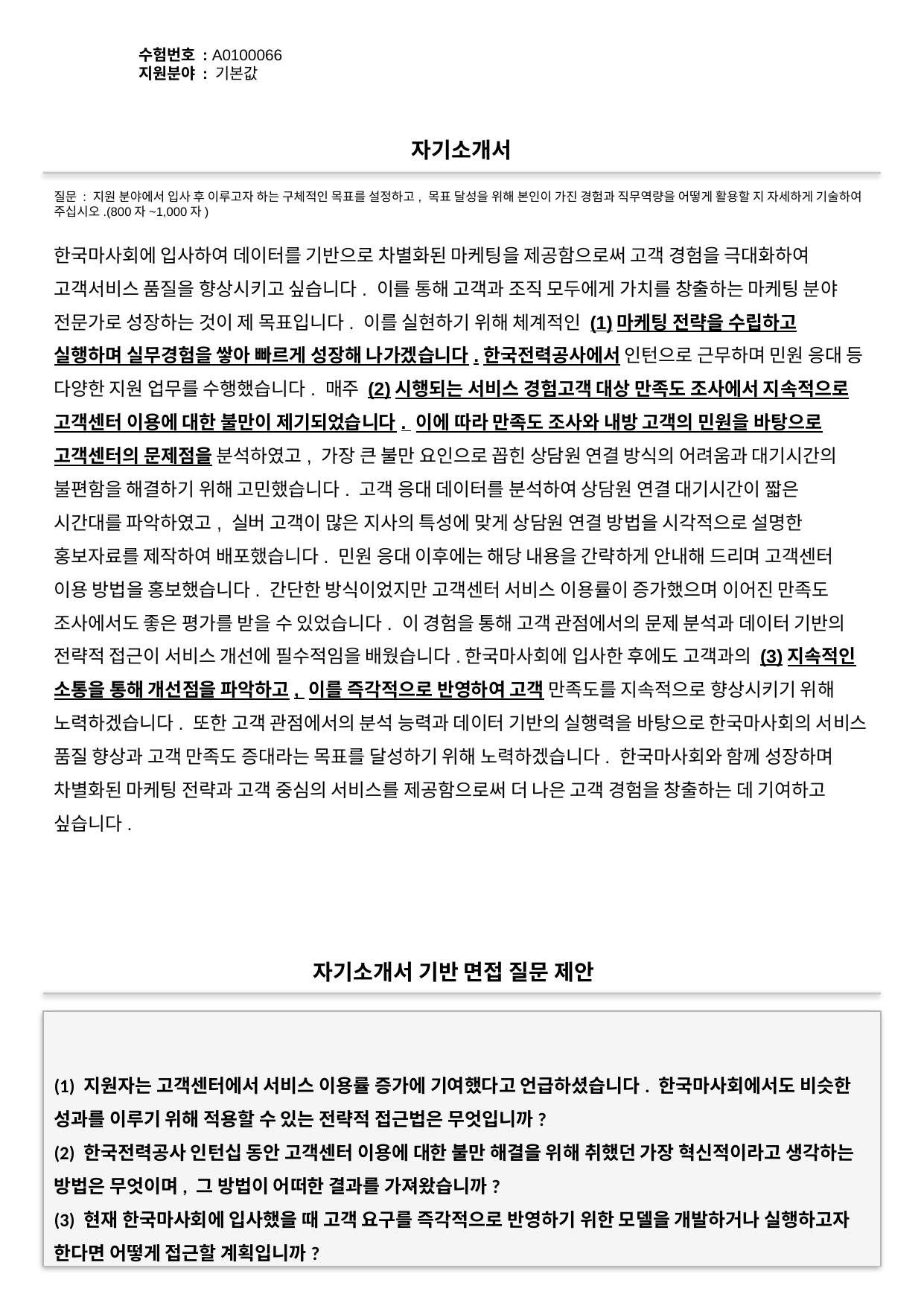

수험번호 : A0100066
지원분야 : 기본값
#

자기소개서

질문 : 지원 분야에서 입사 후 이루고자 하는 구체적인 목표를 설정하고, 목표 달성을 위해 본인이 가진 경험과 직무역량을 어떻게 활용할 지 자세하게 기술하여 주십시오.(800자~1,000자)

한국마사회에 입사하여 데이터를 기반으로 차별화된 마케팅을 제공함으로써 고객 경험을 극대화하여 고객서비스 품질을 향상시키고 싶습니다. 이를 통해 고객과 조직 모두에게 가치를 창출하는 마케팅 분야 전문가로 성장하는 것이 제 목표입니다. 이를 실현하기 위해 체계적인 (1)마케팅 전략을 수립하고 실행하며 실무경험을 쌓아 빠르게 성장해 나가겠습니다.한국전력공사에서 인턴으로 근무하며 민원 응대 등 다양한 지원 업무를 수행했습니다. 매주 (2)시행되는 서비스 경험고객 대상 만족도 조사에서 지속적으로 고객센터 이용에 대한 불만이 제기되었습니다. 이에 따라 만족도 조사와 내방 고객의 민원을 바탕으로 고객센터의 문제점을 분석하였고, 가장 큰 불만 요인으로 꼽힌 상담원 연결 방식의 어려움과 대기시간의 불편함을 해결하기 위해 고민했습니다. 고객 응대 데이터를 분석하여 상담원 연결 대기시간이 짧은 시간대를 파악하였고, 실버 고객이 많은 지사의 특성에 맞게 상담원 연결 방법을 시각적으로 설명한 홍보자료를 제작하여 배포했습니다. 민원 응대 이후에는 해당 내용을 간략하게 안내해 드리며 고객센터 이용 방법을 홍보했습니다. 간단한 방식이었지만 고객센터 서비스 이용률이 증가했으며 이어진 만족도 조사에서도 좋은 평가를 받을 수 있었습니다. 이 경험을 통해 고객 관점에서의 문제 분석과 데이터 기반의 전략적 접근이 서비스 개선에 필수적임을 배웠습니다.한국마사회에 입사한 후에도 고객과의 (3)지속적인 소통을 통해 개선점을 파악하고, 이를 즉각적으로 반영하여 고객 만족도를 지속적으로 향상시키기 위해 노력하겠습니다. 또한 고객 관점에서의 분석 능력과 데이터 기반의 실행력을 바탕으로 한국마사회의 서비스 품질 향상과 고객 만족도 증대라는 목표를 달성하기 위해 노력하겠습니다. 한국마사회와 함께 성장하며 차별화된 마케팅 전략과 고객 중심의 서비스를 제공함으로써 더 나은 고객 경험을 창출하는 데 기여하고 싶습니다.

자기소개서 기반 면접 질문 제안

(1) 지원자는 고객센터에서 서비스 이용률 증가에 기여했다고 언급하셨습니다. 한국마사회에서도 비슷한 성과를 이루기 위해 적용할 수 있는 전략적 접근법은 무엇입니까?
(2) 한국전력공사 인턴십 동안 고객센터 이용에 대한 불만 해결을 위해 취했던 가장 혁신적이라고 생각하는 방법은 무엇이며, 그 방법이 어떠한 결과를 가져왔습니까?
(3) 현재 한국마사회에 입사했을 때 고객 요구를 즉각적으로 반영하기 위한 모델을 개발하거나 실행하고자 한다면 어떻게 접근할 계획입니까?